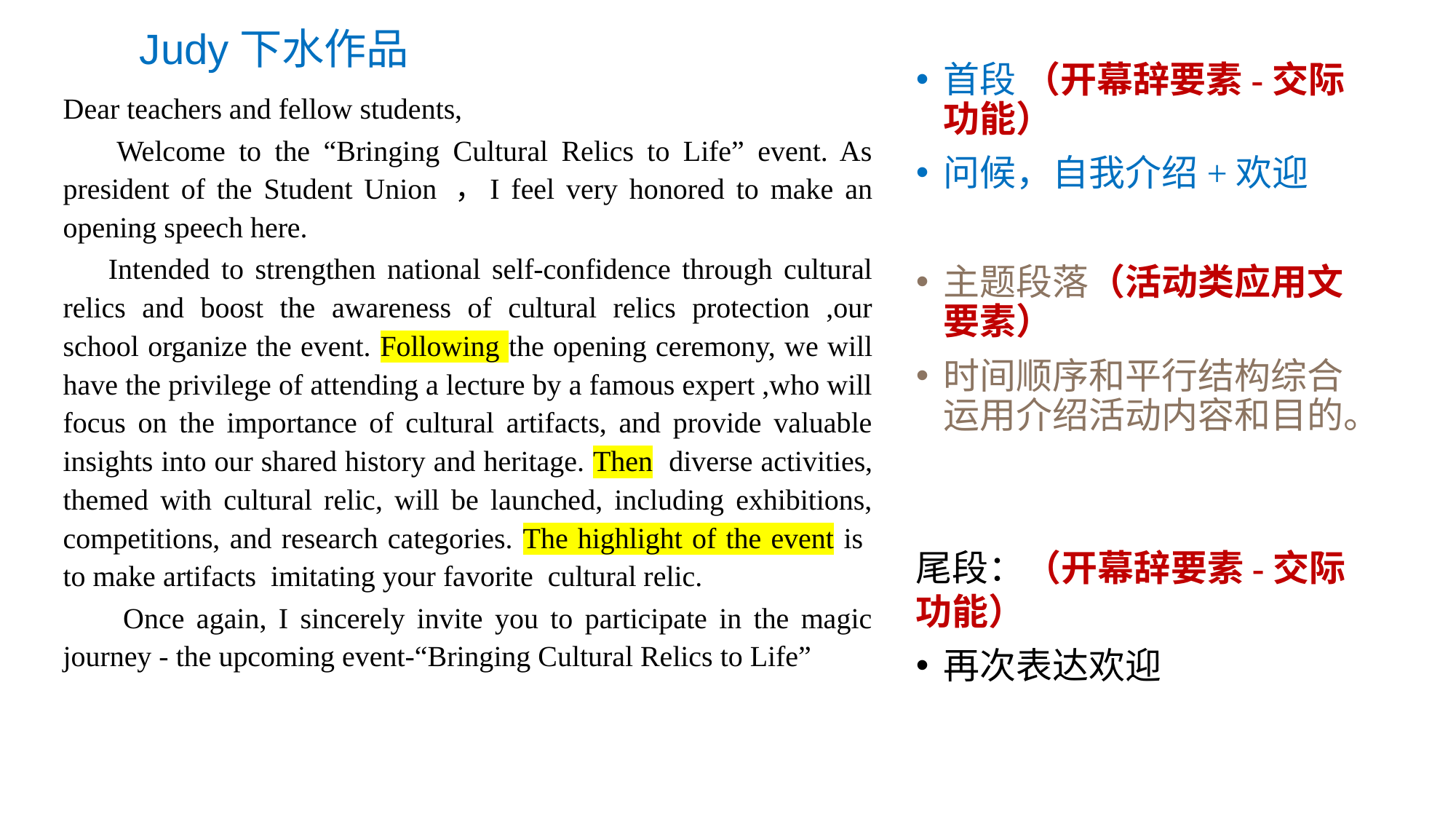

Judy下水作品
首段 （开幕辞要素-交际功能）
问候，自我介绍+欢迎

主题段落（活动类应用文要素）
时间顺序和平行结构综合运用介绍活动内容和目的。

尾段：（开幕辞要素-交际功能）
再次表达欢迎

Dear teachers and fellow students,
    Welcome to the “Bringing Cultural Relics to Life” event. As president of the Student Union ，I feel very honored to make an opening speech here.
    Intended to strengthen national self-confidence through cultural relics and boost the awareness of cultural relics protection ,our school organize the event. Following the opening ceremony, we will have the privilege of attending a lecture by a famous expert ,who will focus on the importance of cultural artifacts, and provide valuable insights into our shared history and heritage. Then  diverse activities, themed with cultural relic, will be launched, including exhibitions, competitions, and research categories. The highlight of the event is  to make artifacts  imitating your favorite  cultural relic.
     Once again, I sincerely invite you to participate in the magic journey - the upcoming event-“Bringing Cultural Relics to Life”